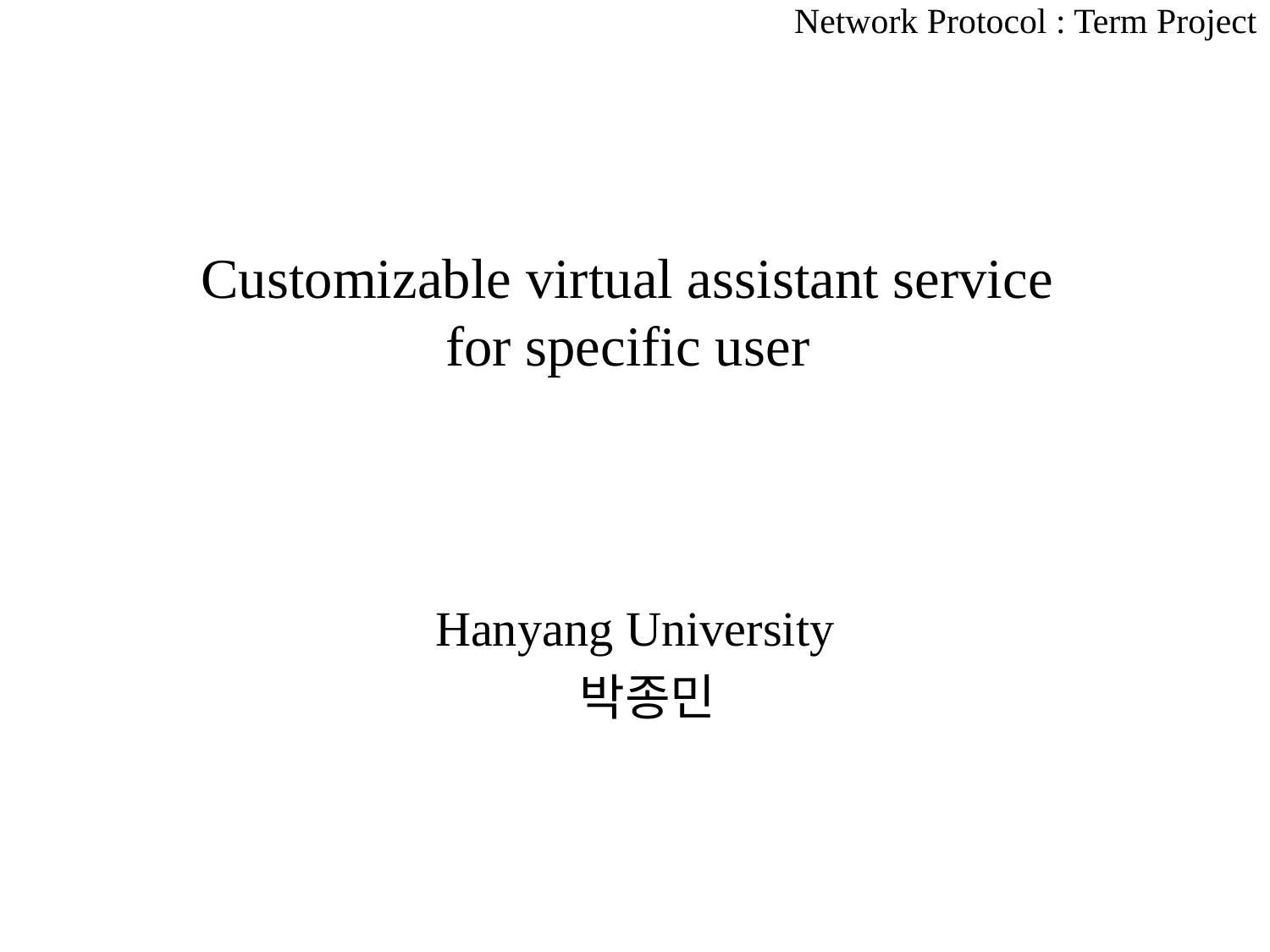

Network Protocol : Term Project
# Customizable virtual assistant service for specific user

Hanyang University
 박종민